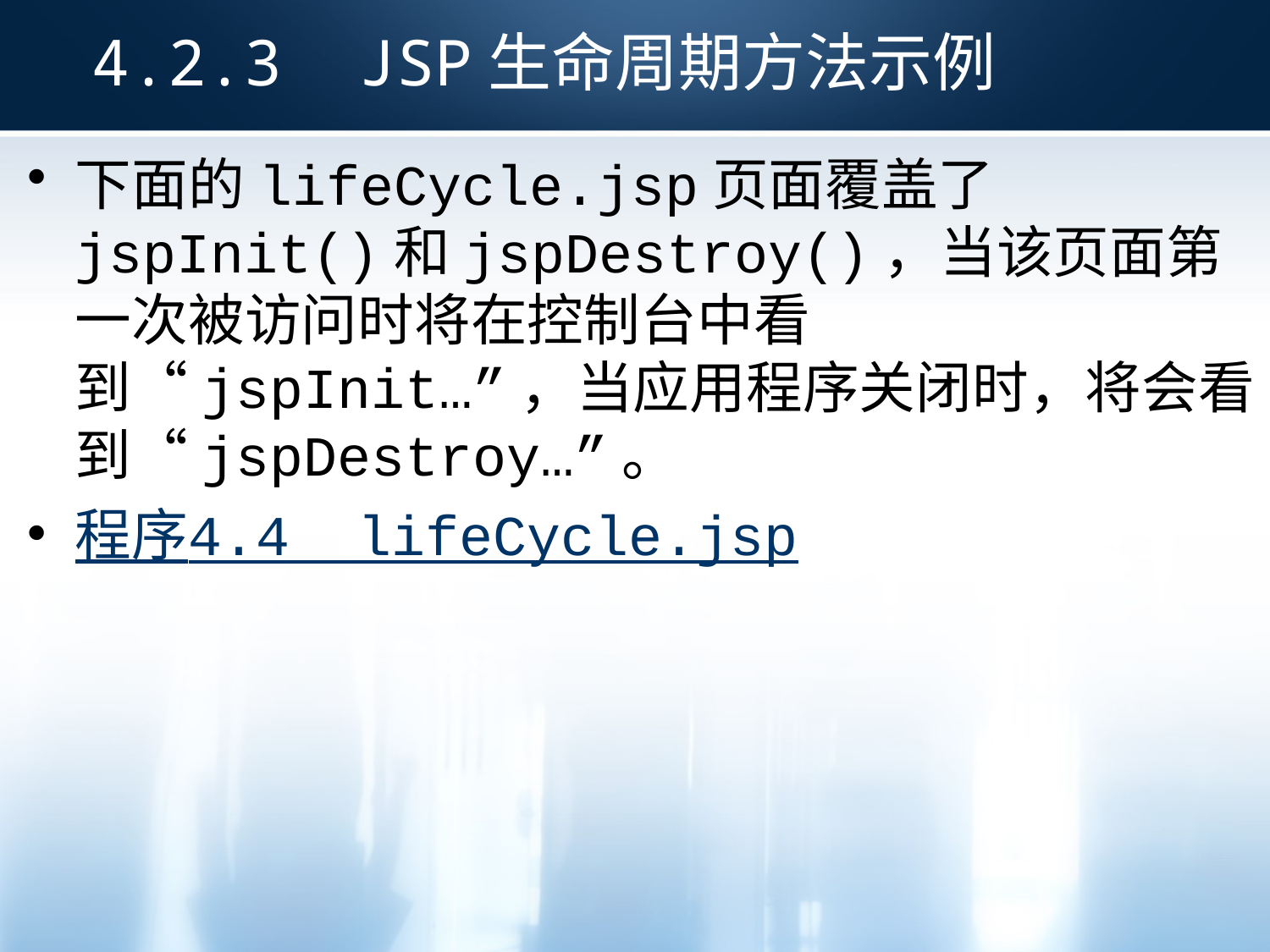

4.2.3  JSP生命周期方法示例
下面的lifeCycle.jsp页面覆盖了jspInit()和jspDestroy()，当该页面第一次被访问时将在控制台中看到“jspInit…”，当应用程序关闭时，将会看到“jspDestroy…”。
程序4.4  lifeCycle.jsp